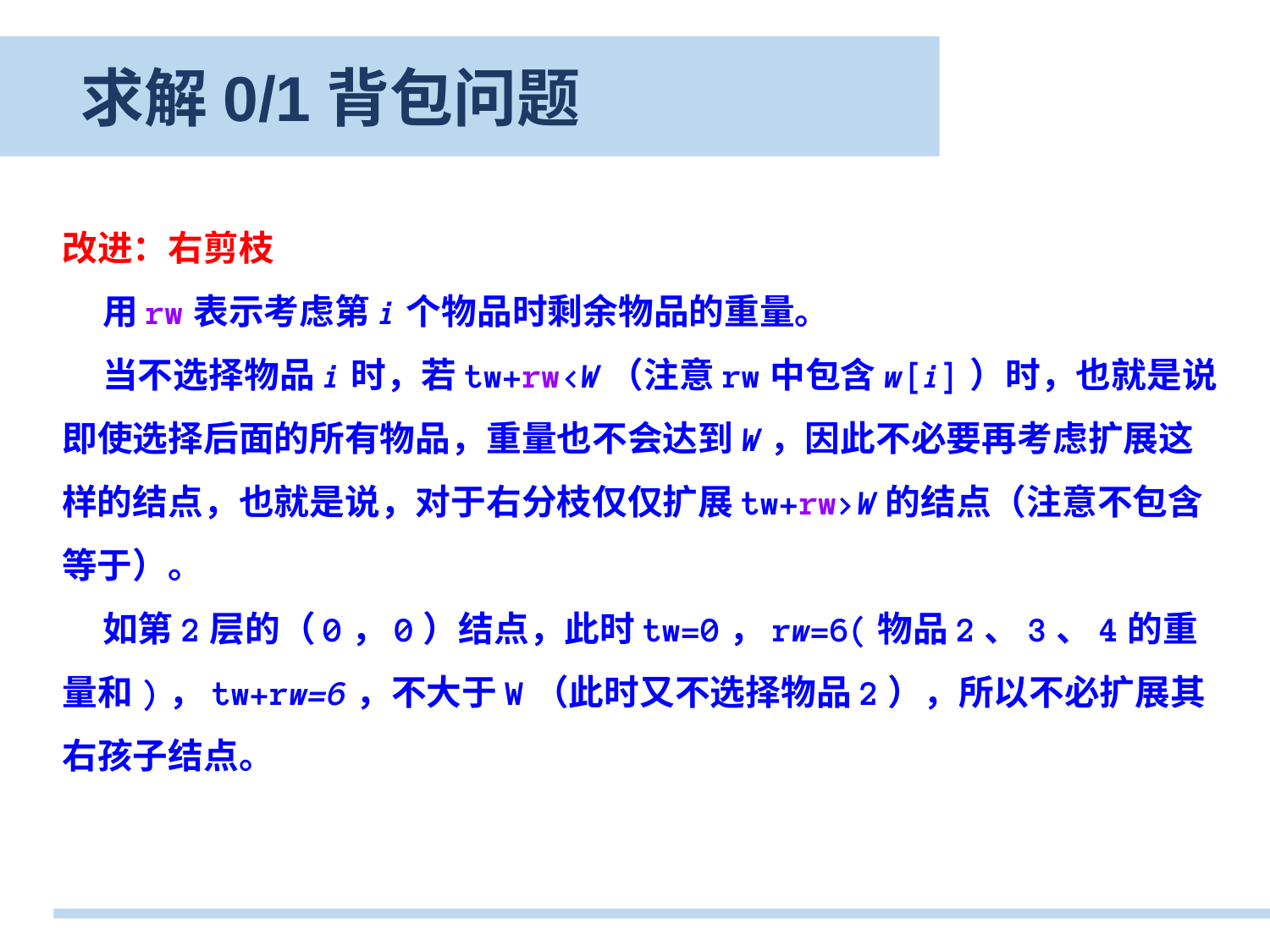

求解0/1背包问题
改进：右剪枝
    用rw表示考虑第i个物品时剩余物品的重量。
    当不选择物品i时，若tw+rw<W（注意rw中包含w[i]）时，也就是说即使选择后面的所有物品，重量也不会达到W，因此不必要再考虑扩展这样的结点，也就是说，对于右分枝仅仅扩展tw+rw>W的结点（注意不包含等于）。
    如第2层的（0，0）结点，此时tw=0，rw=6(物品2、3、4的重量和)，tw+rw=6，不大于W（此时又不选择物品2），所以不必扩展其右孩子结点。